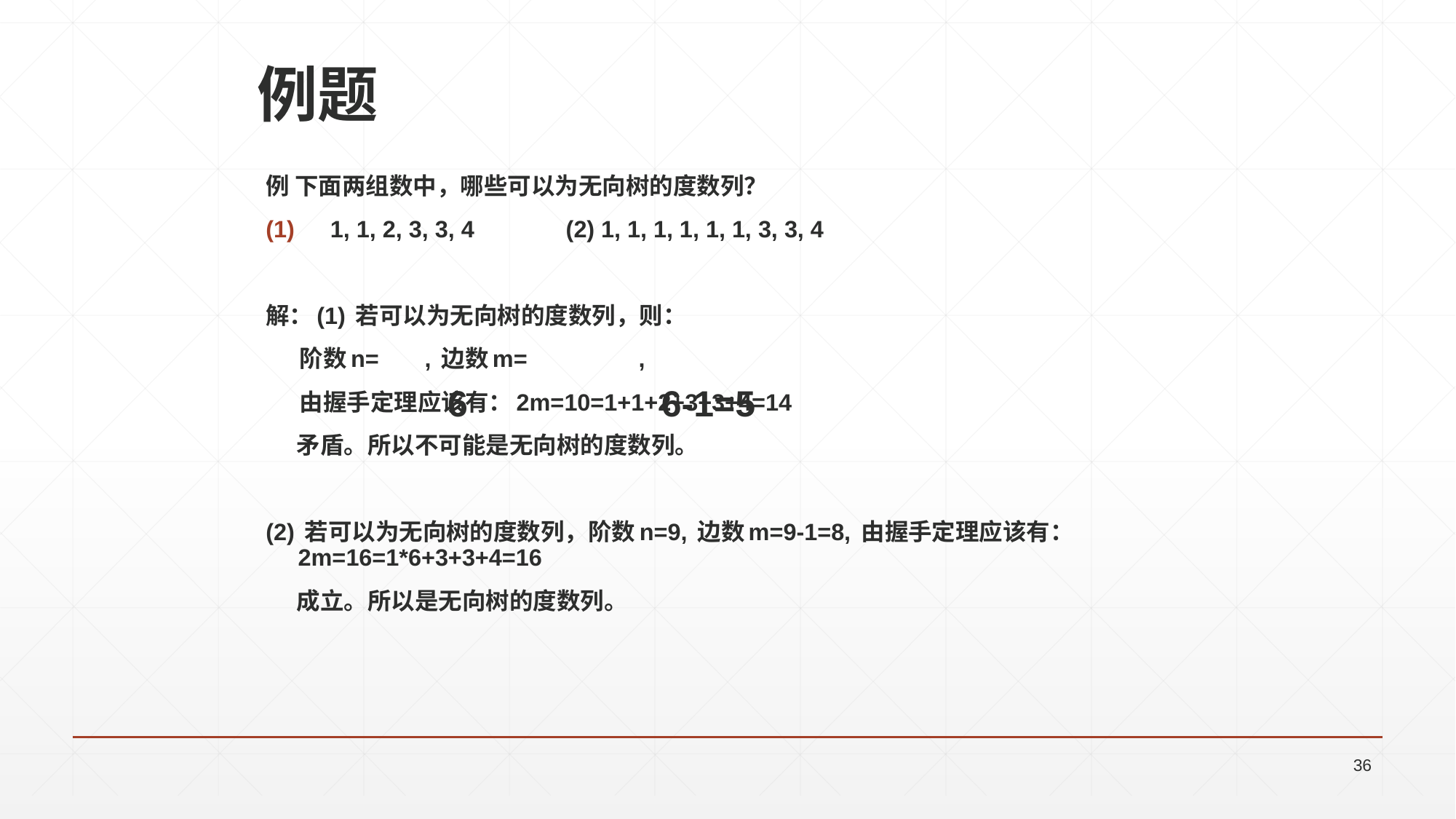

# 例题
例 下面两组数中，哪些可以为无向树的度数列？
1, 1, 2, 3, 3, 4              (2) 1, 1, 1, 1, 1, 1, 3, 3, 4

解：(1) 若可以为无向树的度数列，则：
阶数n=       , 边数m=                 ,
由握手定理应该有：2m=10=1+1+2+3+3+4=14
     矛盾。所以不可能是无向树的度数列。

(2) 若可以为无向树的度数列，阶数n=9, 边数m=9-1=8, 由握手定理应该有：2m=16=1*6+3+3+4=16
     成立。所以是无向树的度数列。

6
6-1=5
36